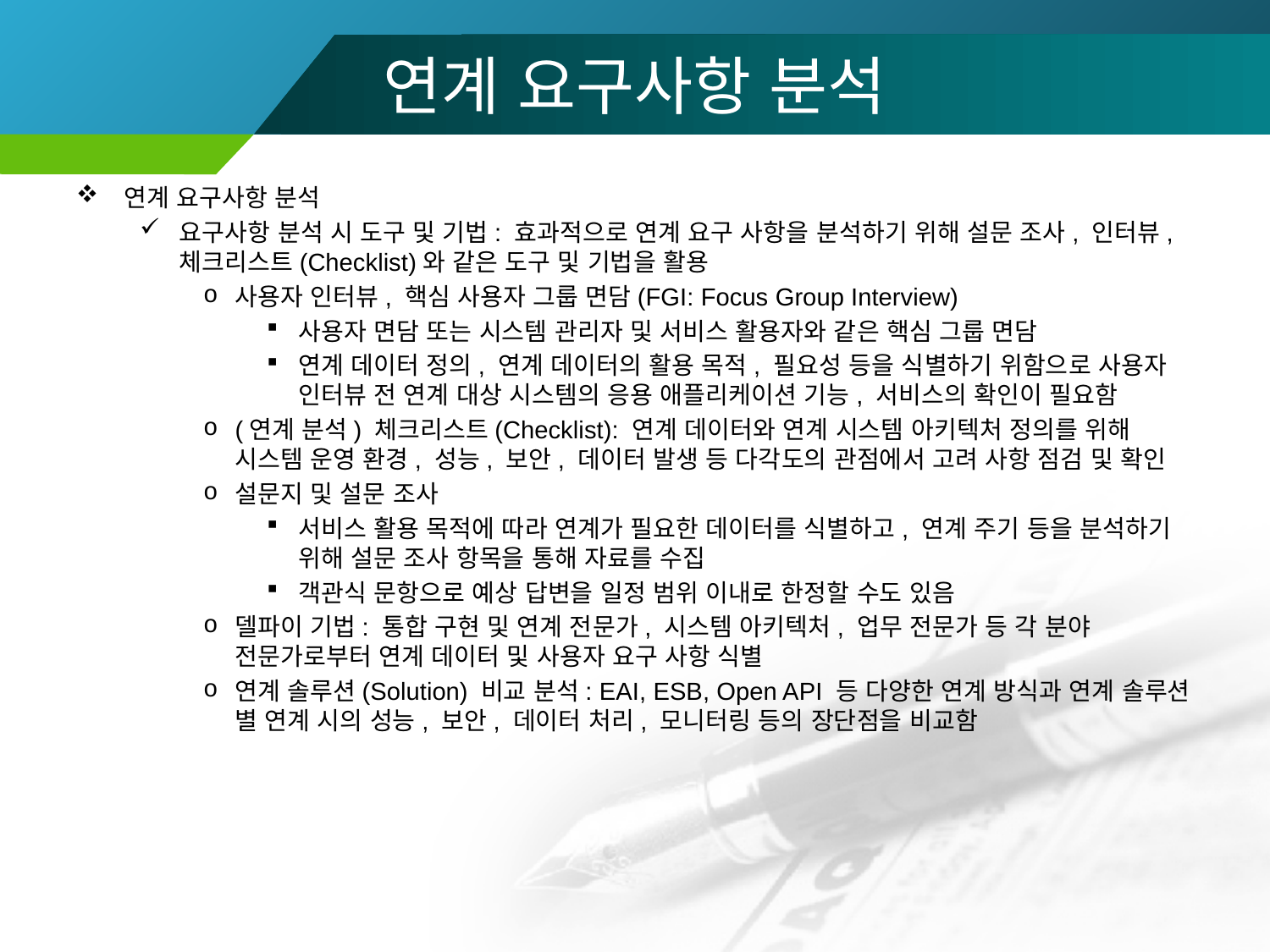

# 연계 요구사항 분석
연계 요구사항 분석
요구사항 분석 시 도구 및 기법: 효과적으로 연계 요구 사항을 분석하기 위해 설문 조사, 인터뷰, 체크리스트(Checklist)와 같은 도구 및 기법을 활용
사용자 인터뷰, 핵심 사용자 그룹 면담(FGI: Focus Group Interview)
사용자 면담 또는 시스템 관리자 및 서비스 활용자와 같은 핵심 그룹 면담
연계 데이터 정의, 연계 데이터의 활용 목적, 필요성 등을 식별하기 위함으로 사용자 인터뷰 전 연계 대상 시스템의 응용 애플리케이션 기능, 서비스의 확인이 필요함
(연계 분석) 체크리스트(Checklist): 연계 데이터와 연계 시스템 아키텍처 정의를 위해 시스템 운영 환경, 성능, 보안, 데이터 발생 등 다각도의 관점에서 고려 사항 점검 및 확인
설문지 및 설문 조사
서비스 활용 목적에 따라 연계가 필요한 데이터를 식별하고, 연계 주기 등을 분석하기 위해 설문 조사 항목을 통해 자료를 수집
객관식 문항으로 예상 답변을 일정 범위 이내로 한정할 수도 있음
델파이 기법: 통합 구현 및 연계 전문가, 시스템 아키텍처, 업무 전문가 등 각 분야 전문가로부터 연계 데이터 및 사용자 요구 사항 식별
연계 솔루션(Solution) 비교 분석: EAI, ESB, Open API 등 다양한 연계 방식과 연계 솔루션 별 연계 시의 성능, 보안, 데이터 처리, 모니터링 등의 장단점을 비교함